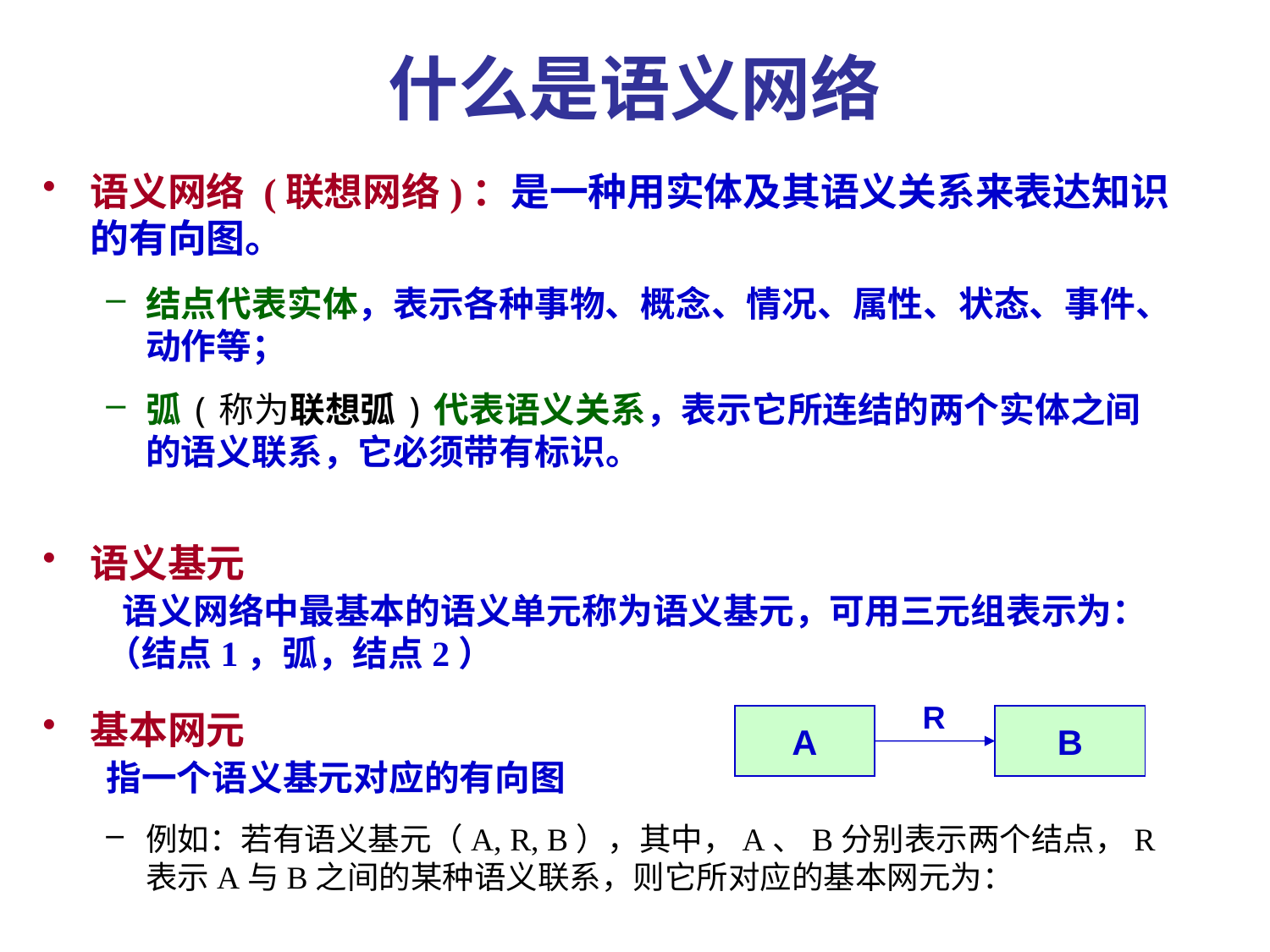

# 什么是语义网络
语义网络 (联想网络)：是一种用实体及其语义关系来表达知识的有向图。
结点代表实体，表示各种事物、概念、情况、属性、状态、事件、动作等；
弧(称为联想弧)代表语义关系，表示它所连结的两个实体之间的语义联系，它必须带有标识。

语义基元
 语义网络中最基本的语义单元称为语义基元，可用三元组表示为：
（结点1，弧，结点2）
基本网元
指一个语义基元对应的有向图

例如：若有语义基元（A, R, B），其中，A、B分别表示两个结点，R表示A与B之间的某种语义联系，则它所对应的基本网元为：
R
A
B